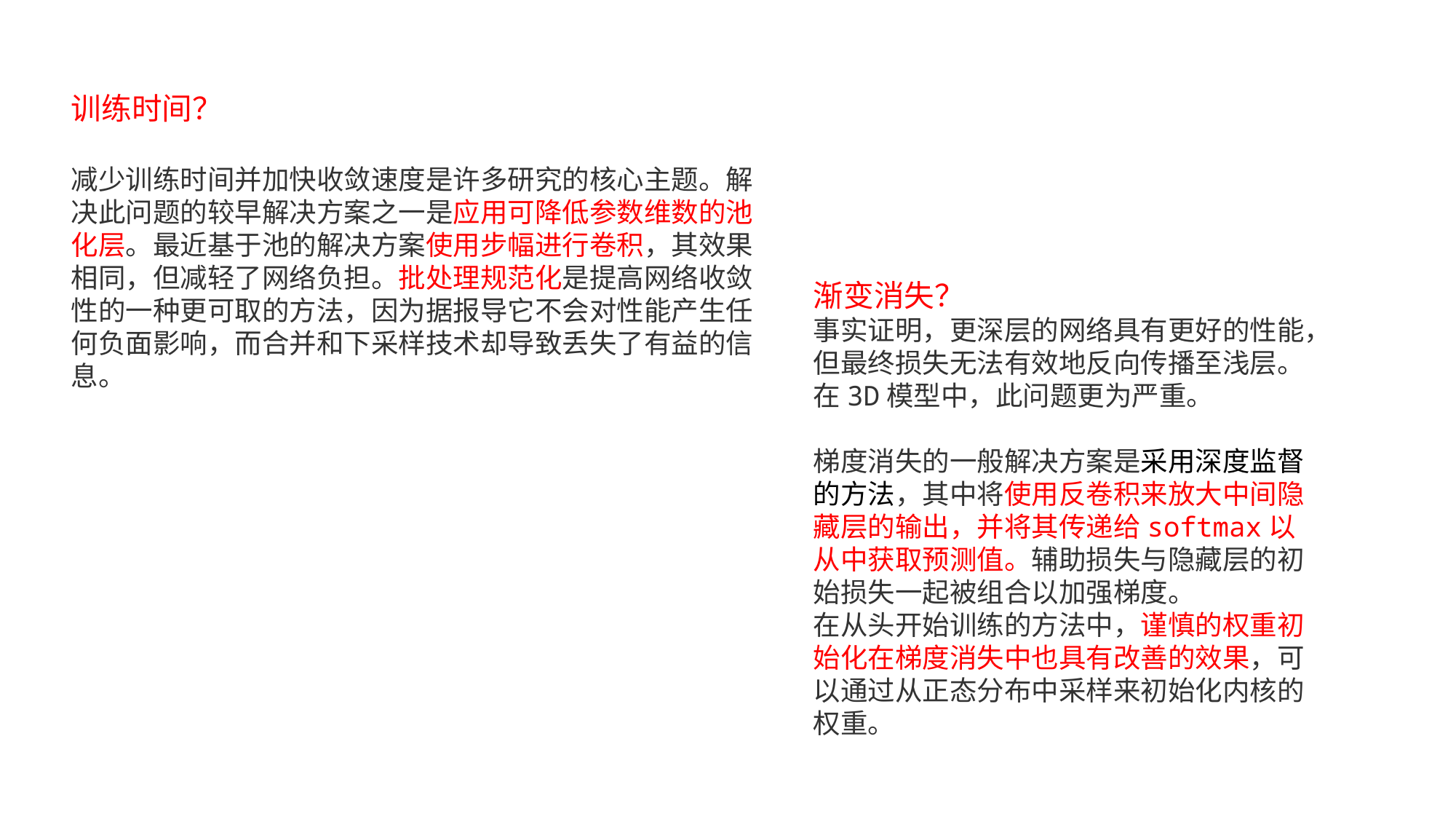

训练时间？

减少训练时间并加快收敛速度​​是许多研究的核心主题。解决此问题的较早解决方案之一是应用可降低参数维数的池化层。最近基于池的解决方案使用步幅进行卷积，其效果相同，但减轻了网络负担。批处理规范化是提高网络收敛性的一种更可取的方法，因为据报导它不会对性能产生任何负面影响，而合并和下采样技术却导致丢失了有益的信息。
渐变消失？
事实证明，更深层的网络具有更好的性能，但最终损失无法有效地反向传播至浅层。在3D模型中，此问题更为严重。

梯度消失的一般解决方案是采用深度监督的方法，其中将使用反卷积来放大中间隐藏层的输出，并将其传递给softmax以从中获取预测值。辅助损失与隐藏层的初始损失一起被组合以加强梯度。
在从头开始训练的方法中，谨慎的权重初始化在梯度消失中也具有改善的效果，可以通过从正态分布中采样来初始化内核的权重。